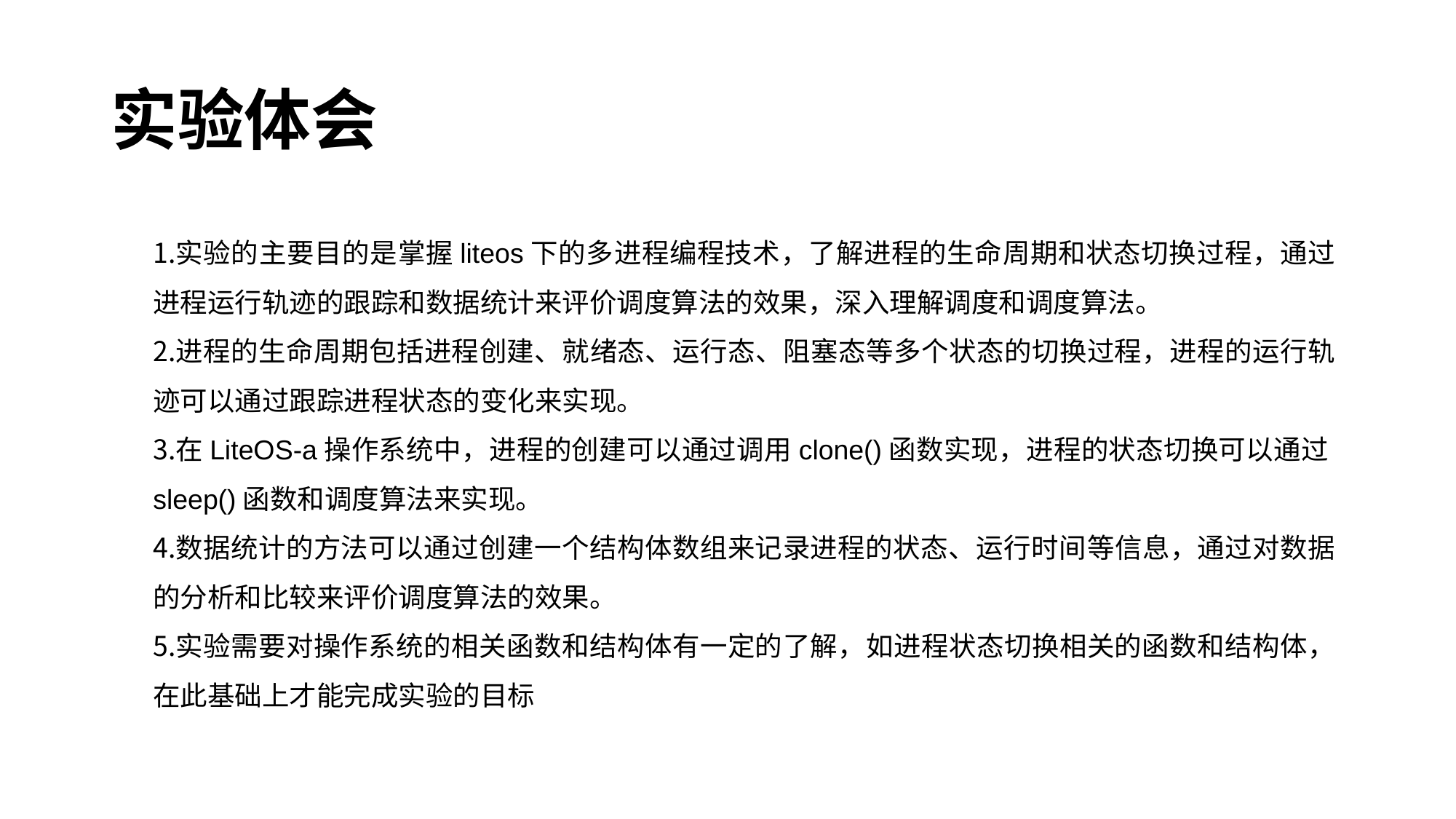

# 实验体会
实验的主要目的是掌握liteos下的多进程编程技术，了解进程的生命周期和状态切换过程，通过进程运行轨迹的跟踪和数据统计来评价调度算法的效果，深入理解调度和调度算法。
进程的生命周期包括进程创建、就绪态、运行态、阻塞态等多个状态的切换过程，进程的运行轨迹可以通过跟踪进程状态的变化来实现。
在LiteOS-a操作系统中，进程的创建可以通过调用clone()函数实现，进程的状态切换可以通过sleep()函数和调度算法来实现。
数据统计的方法可以通过创建一个结构体数组来记录进程的状态、运行时间等信息，通过对数据的分析和比较来评价调度算法的效果。
实验需要对操作系统的相关函数和结构体有一定的了解，如进程状态切换相关的函数和结构体，在此基础上才能完成实验的目标